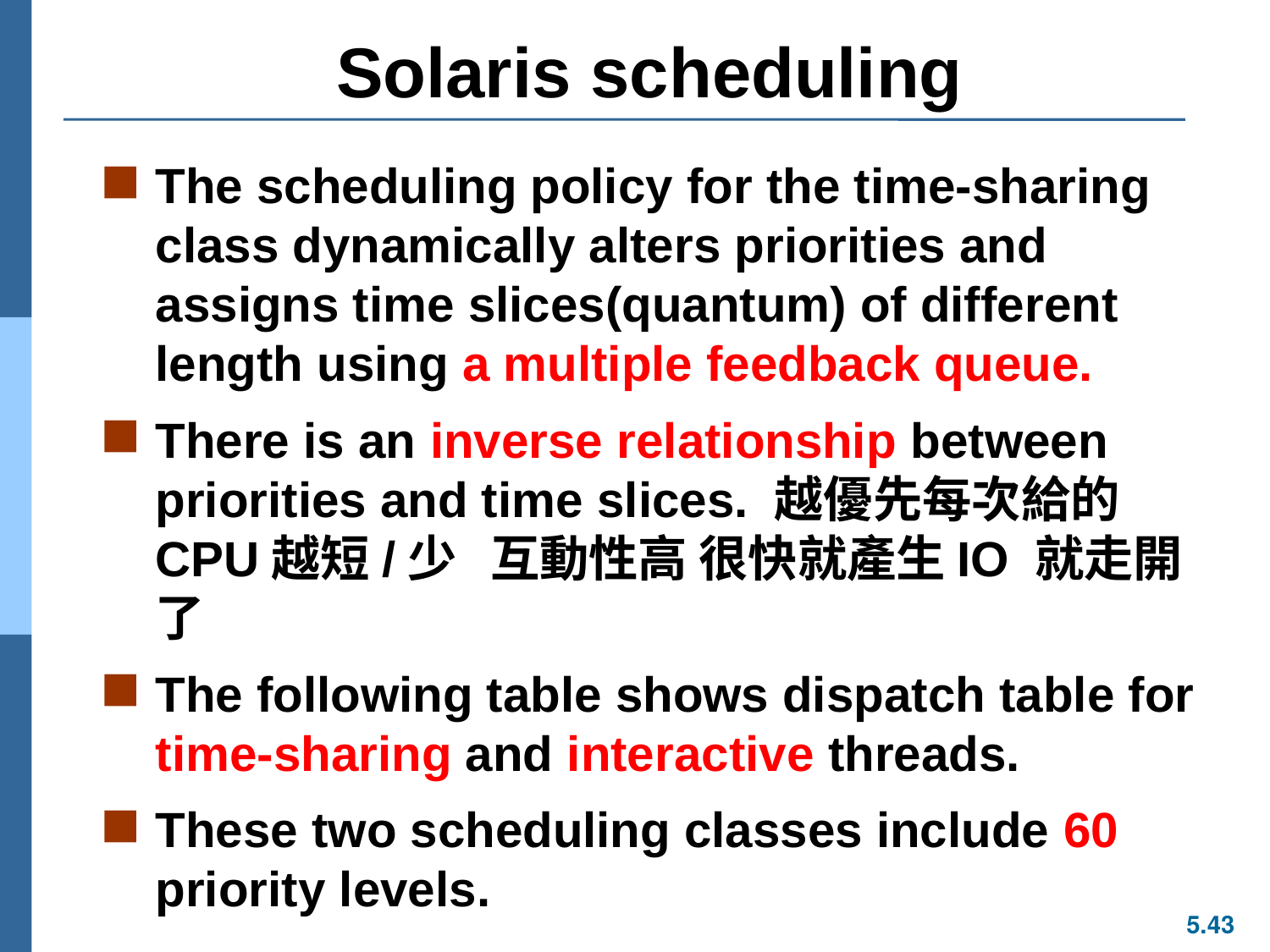

# Solaris scheduling
The scheduling policy for the time-sharing class dynamically alters priorities and assigns time slices(quantum) of different length using a multiple feedback queue.
There is an inverse relationship between priorities and time slices. 越優先每次給的CPU越短/少   互動性高 很快就產生IO 就走開了
The following table shows dispatch table for time-sharing and interactive threads.
These two scheduling classes include 60 priority levels.